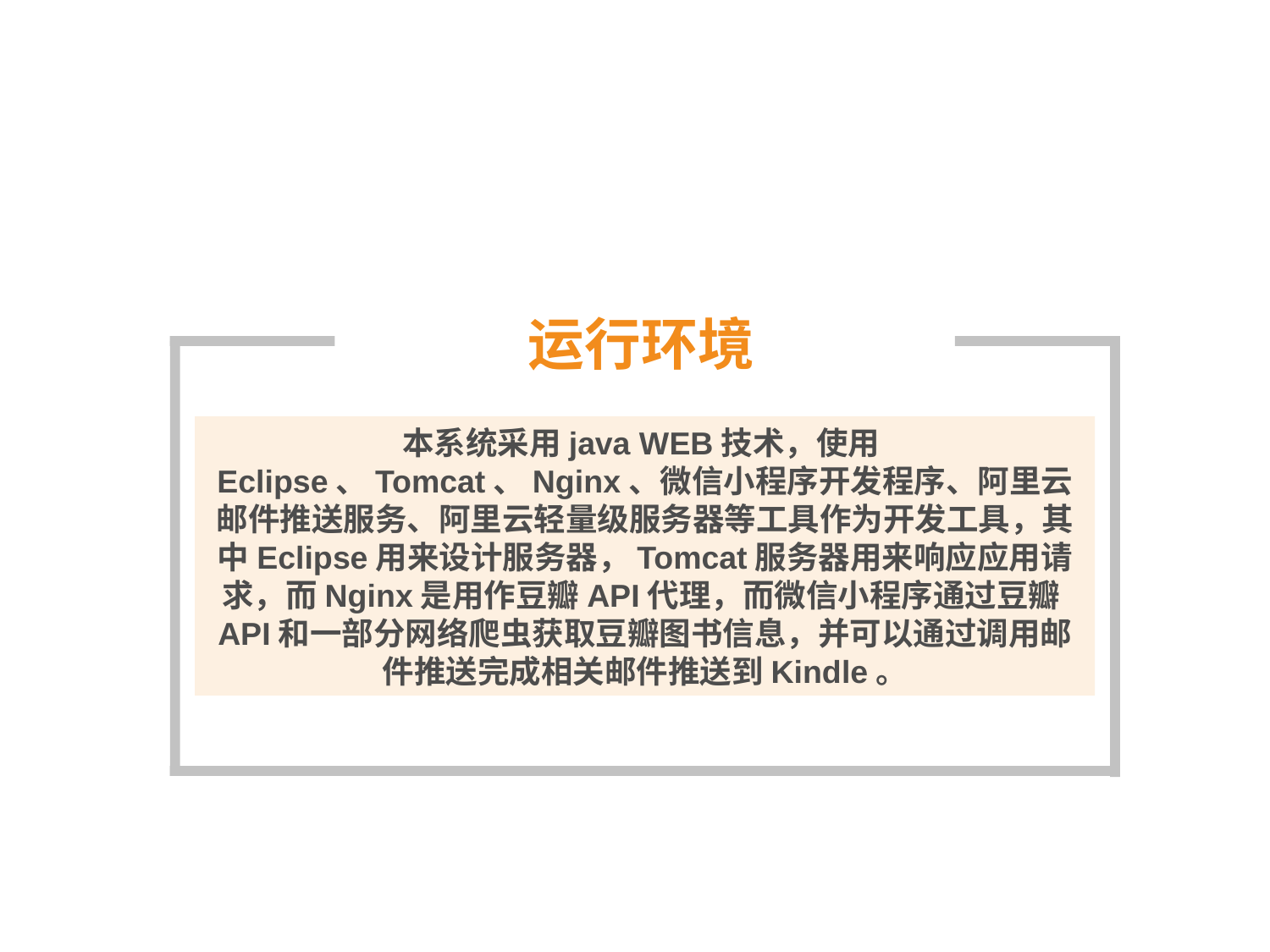

运行环境

本系统采用java WEB技术，使用Eclipse、Tomcat、Nginx、微信小程序开发程序、阿里云邮件推送服务、阿里云轻量级服务器等工具作为开发工具，其中Eclipse用来设计服务器，Tomcat服务器用来响应应用请求，而Nginx是用作豆瓣API代理，而微信小程序通过豆瓣API和一部分网络爬虫获取豆瓣图书信息，并可以通过调用邮件推送完成相关邮件推送到Kindle。